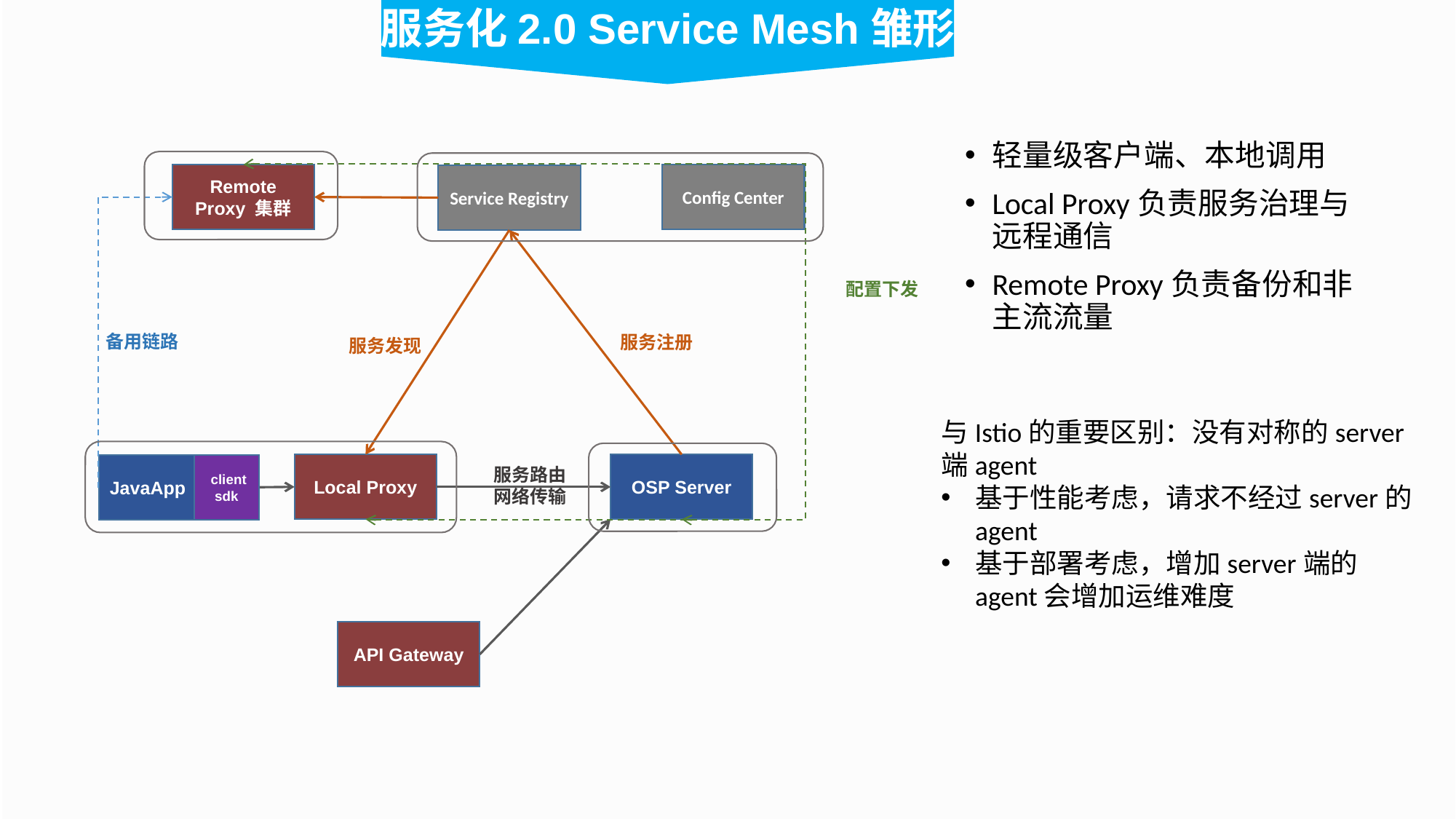

服务化2.0 Service Mesh雏形
轻量级客户端、本地调用
Local Proxy负责服务治理与远程通信
Remote Proxy负责备份和非主流流量

Remote Proxy 集群
Config Center
Service Registry
配置下发
备用链路
服务注册
服务发现
与Istio的重要区别：没有对称的server端agent
基于性能考虑，请求不经过server的agent
基于部署考虑，增加server端的agent会增加运维难度

OSP Server
Local Proxy
JavaApp
 client sdk
服务路由
网络传输
API Gateway